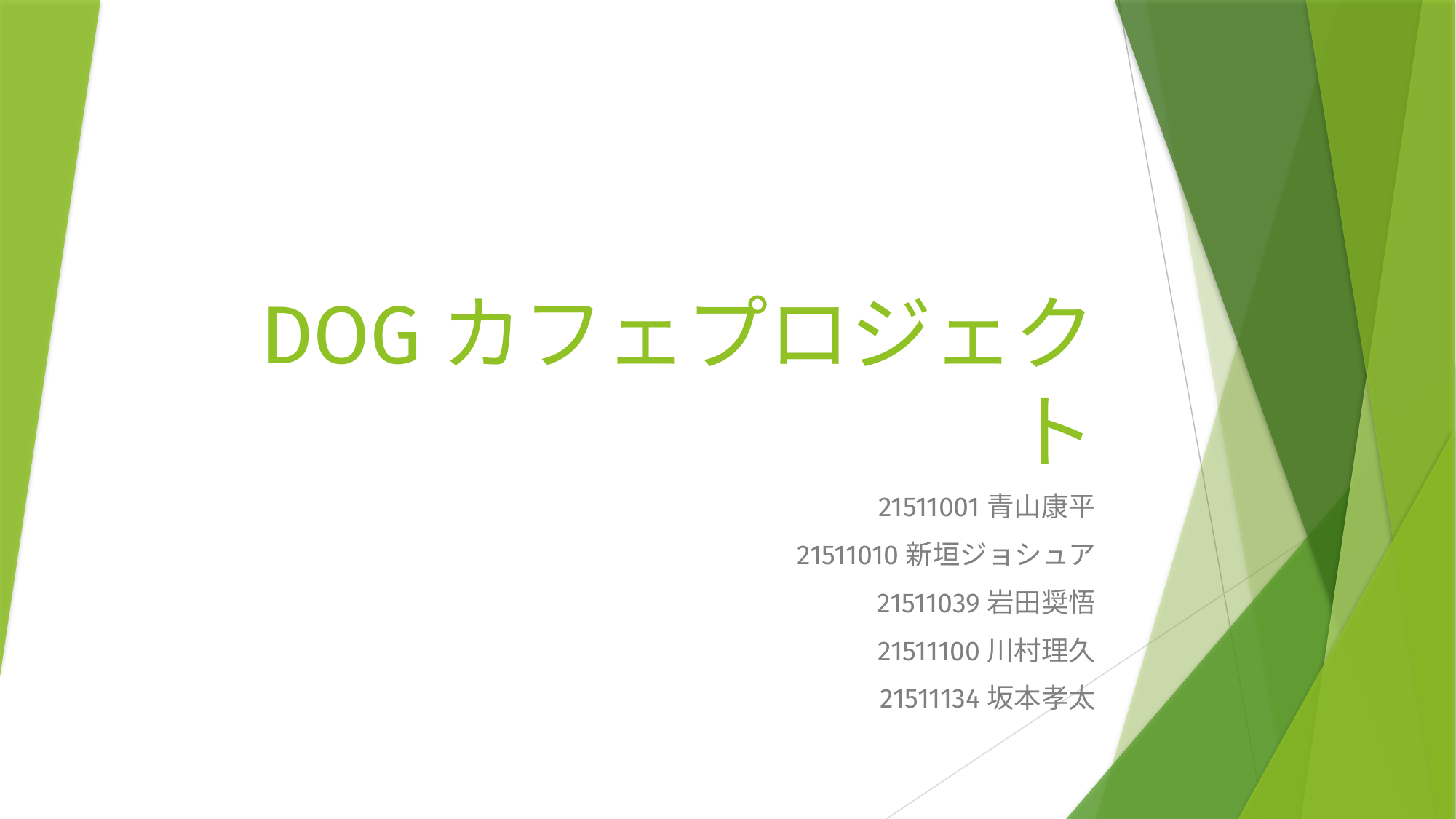

# DOGカフェプロジェクト
21511001青山康平
21511010新垣ジョシュア
21511039岩田奨悟
21511100川村理久
21511134坂本孝太